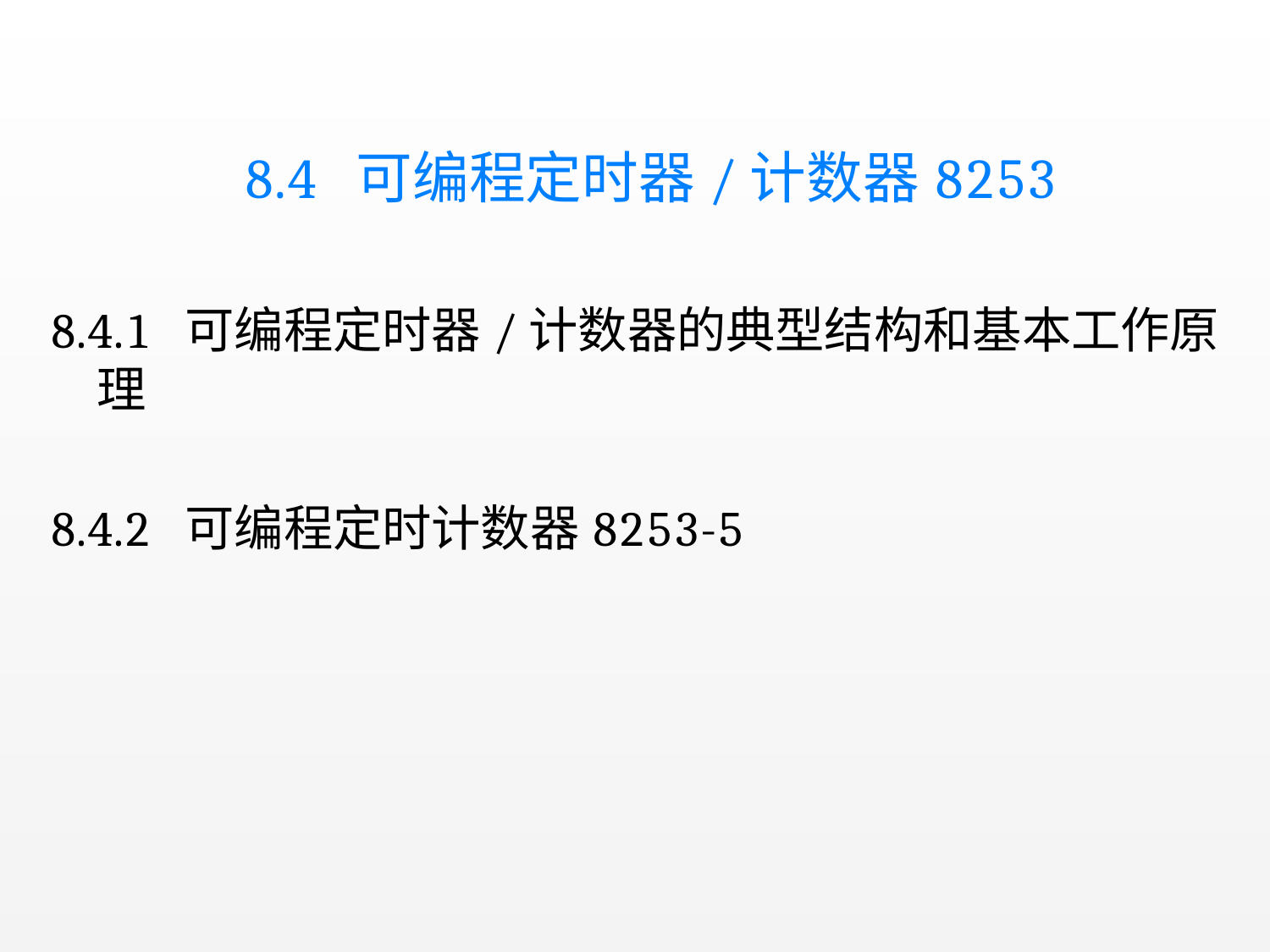

8.4  可编程定时器/计数器8253

8.4.1  可编程定时器/计数器的典型结构和基本工作原理

8.4.2  可编程定时计数器8253-5